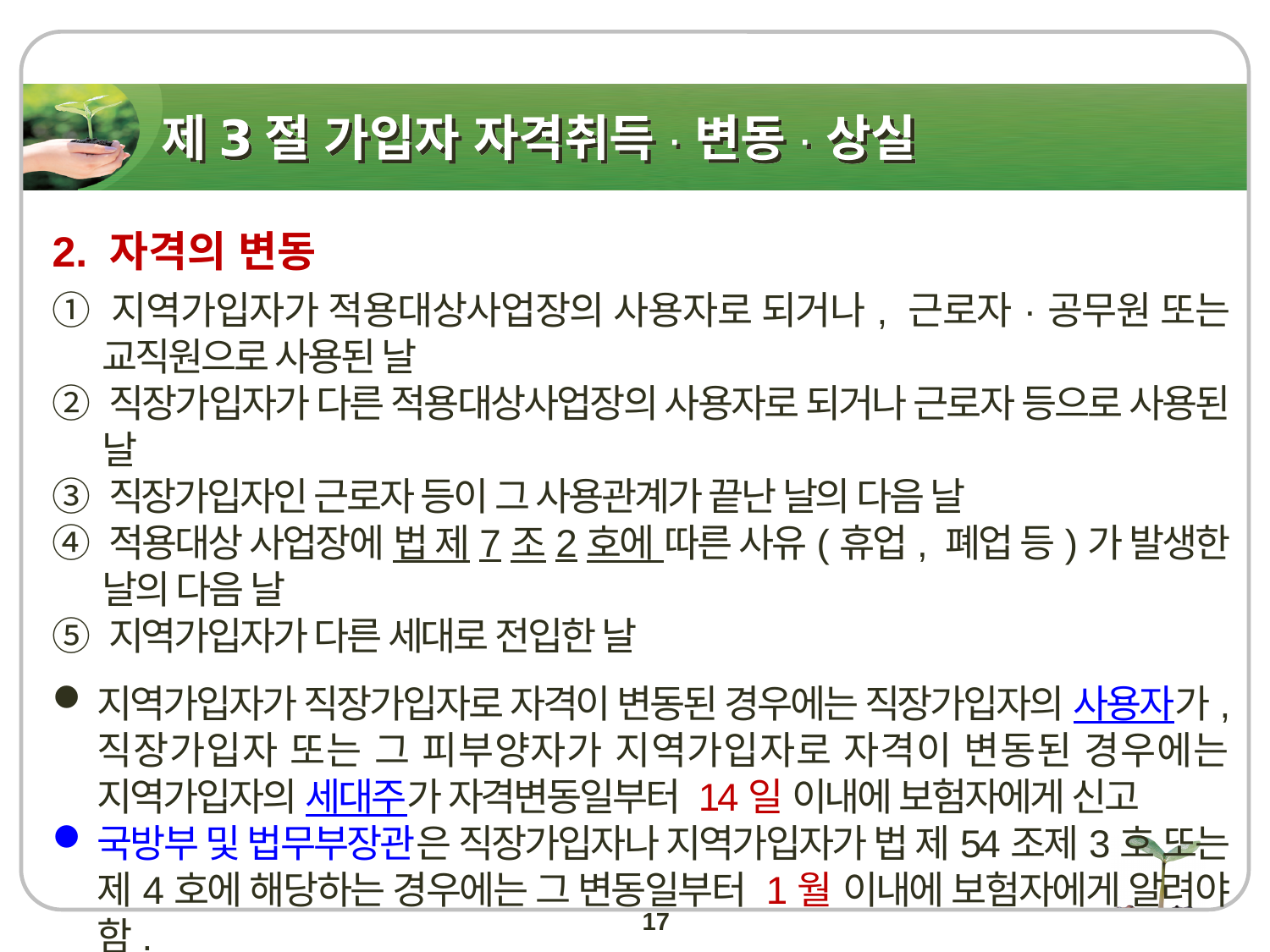

# 제3절 가입자 자격취득·변동·상실
2. 자격의 변동
① 지역가입자가 적용대상사업장의 사용자로 되거나, 근로자·공무원 또는 교직원으로 사용된 날
② 직장가입자가 다른 적용대상사업장의 사용자로 되거나 근로자 등으로 사용된 날
③ 직장가입자인 근로자 등이 그 사용관계가 끝난 날의 다음 날
④ 적용대상 사업장에 법 제7조2호에 따른 사유(휴업, 폐업 등)가 발생한 날의 다음 날
⑤ 지역가입자가 다른 세대로 전입한 날
지역가입자가 직장가입자로 자격이 변동된 경우에는 직장가입자의 사용자가, 직장가입자 또는 그 피부양자가 지역가입자로 자격이 변동된 경우에는 지역가입자의 세대주가 자격변동일부터 14일 이내에 보험자에게 신고
국방부 및 법무부장관은 직장가입자나 지역가입자가 법 제54조제3호 또는 제4호에 해당하는 경우에는 그 변동일부터 1월 이내에 보험자에게 알려야 함.
17